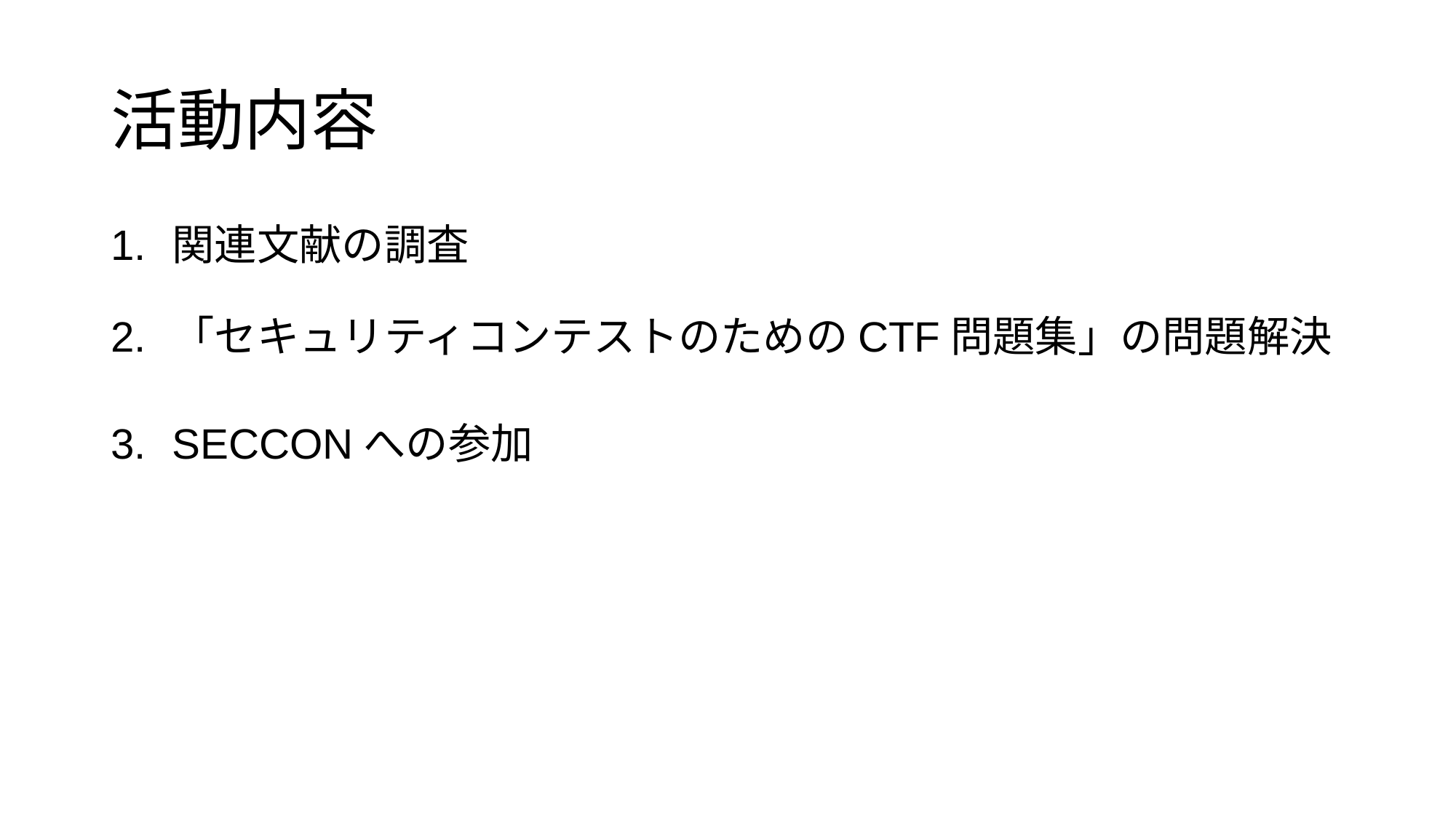

# 活動内容
関連文献の調査

「セキュリティコンテストのためのCTF問題集」の問題解決

SECCONへの参加